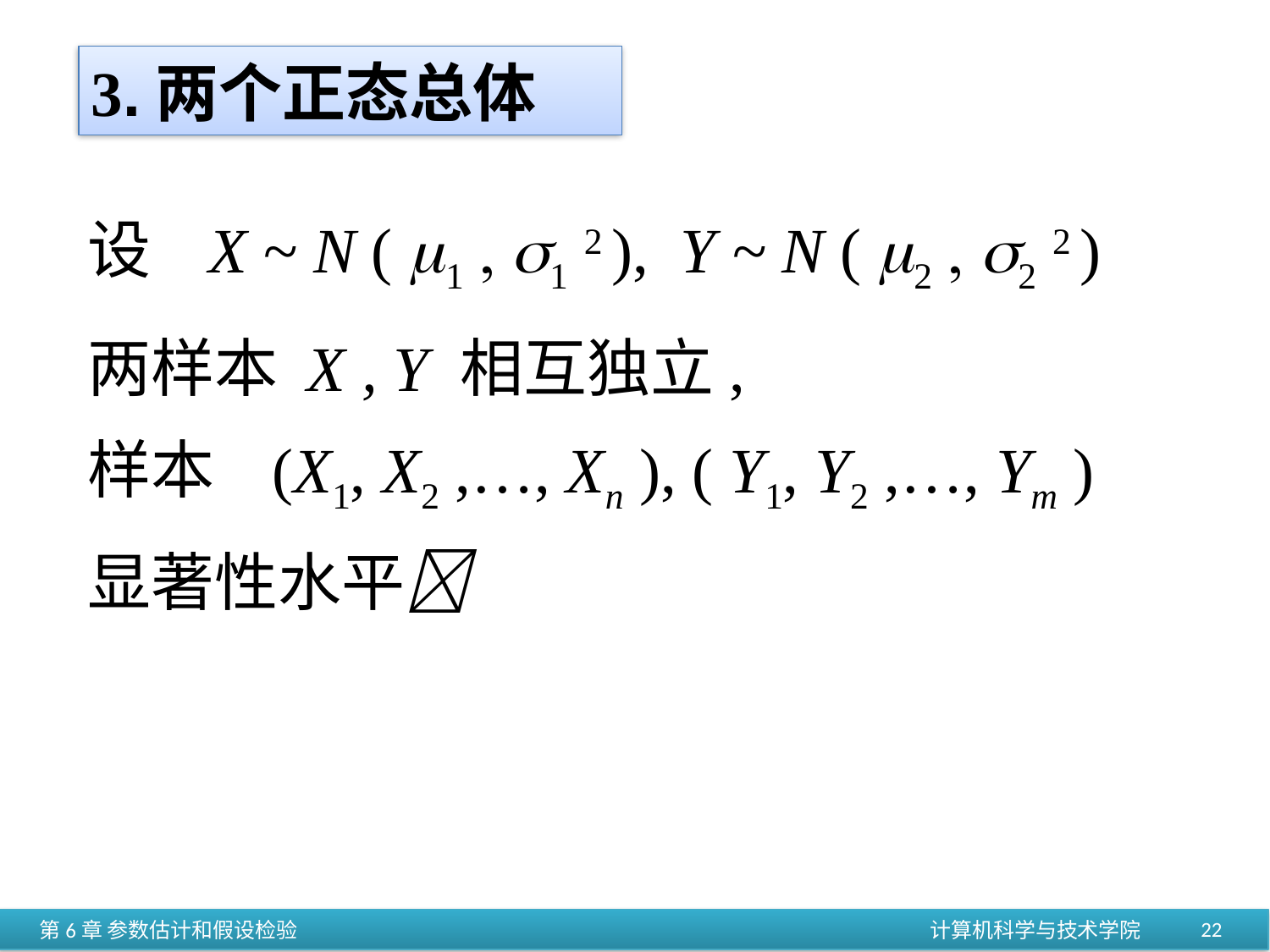

3.两个正态总体
设   X ~ N ( μ1 , σ1 2 ),  Y ~ N ( μ2 , σ2 2 )
两样本 X , Y 相互独立,
样本   (X1, X2 ,…, Xn ), ( Y1, Y2 ,…, Ym )
显著性水平α